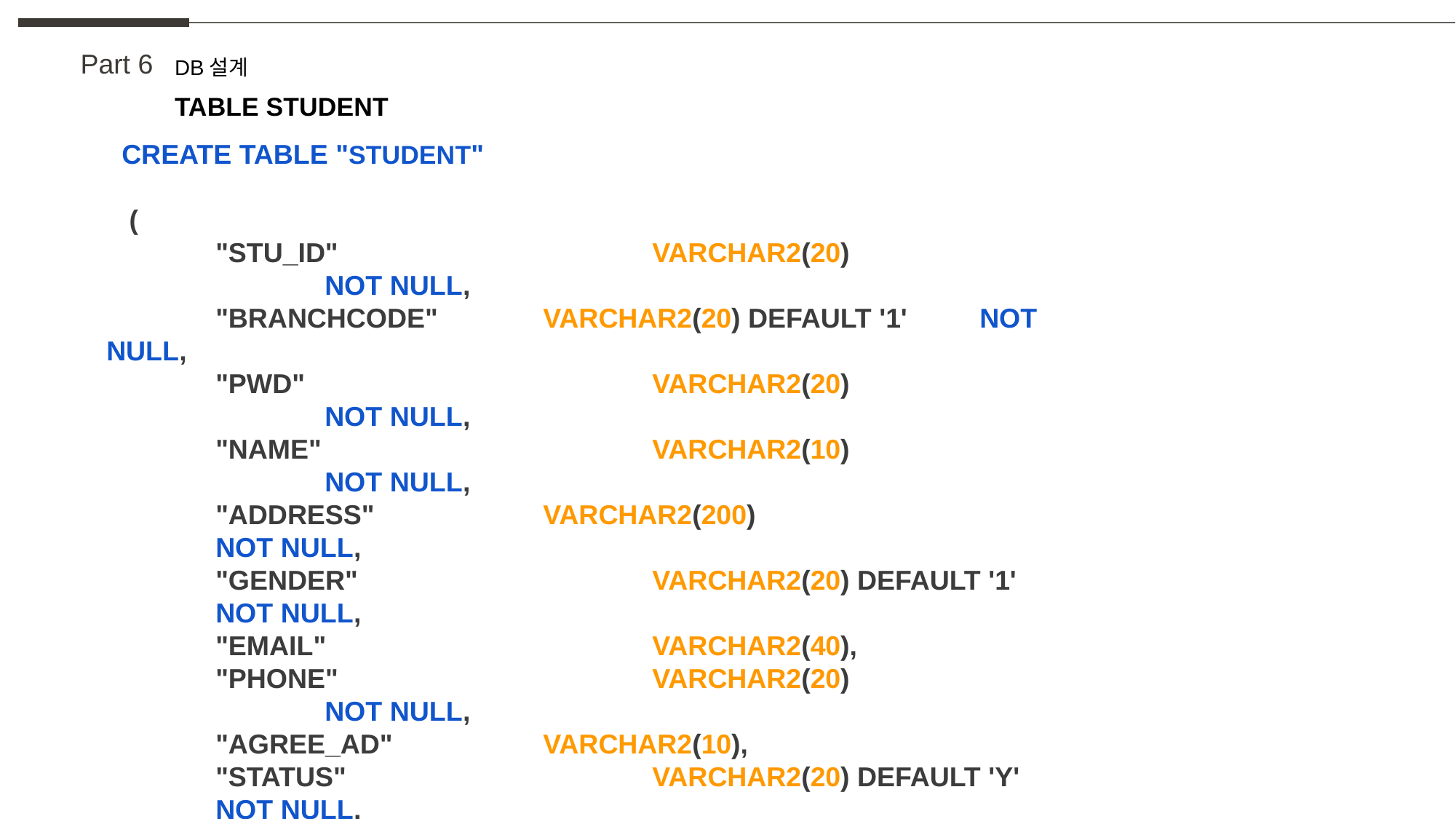

Part 6
DB설계
TABLE STUDENT

  CREATE TABLE "STUDENT"

   (
	"STU_ID" 			VARCHAR2(20) 				NOT NULL,
	"BRANCHCODE"	VARCHAR2(20) DEFAULT '1' 	NOT NULL,
	"PWD" 				VARCHAR2(20) 				NOT NULL,
	"NAME" 			VARCHAR2(10) 				NOT NULL,
	"ADDRESS" 		VARCHAR2(200) 			NOT NULL,
	"GENDER" 			VARCHAR2(20) DEFAULT '1' 	NOT NULL,
	"EMAIL" 			VARCHAR2(40),
	"PHONE" 			VARCHAR2(20) 				NOT NULL,
	"AGREE_AD" 		VARCHAR2(10),
	"STATUS" 			VARCHAR2(20) DEFAULT 'Y' 	NOT NULL,
	"ENTER" 			DATE,
	"UPDATEDATE" 		DATE,
	"ADMIN_CODE" 		VARCHAR2(20),
	"BIRTH" 			VARCHAR2(30),
	 CONSTRAINT "PK_STUDENT" PRIMARY KEY ("STU_ID")
)